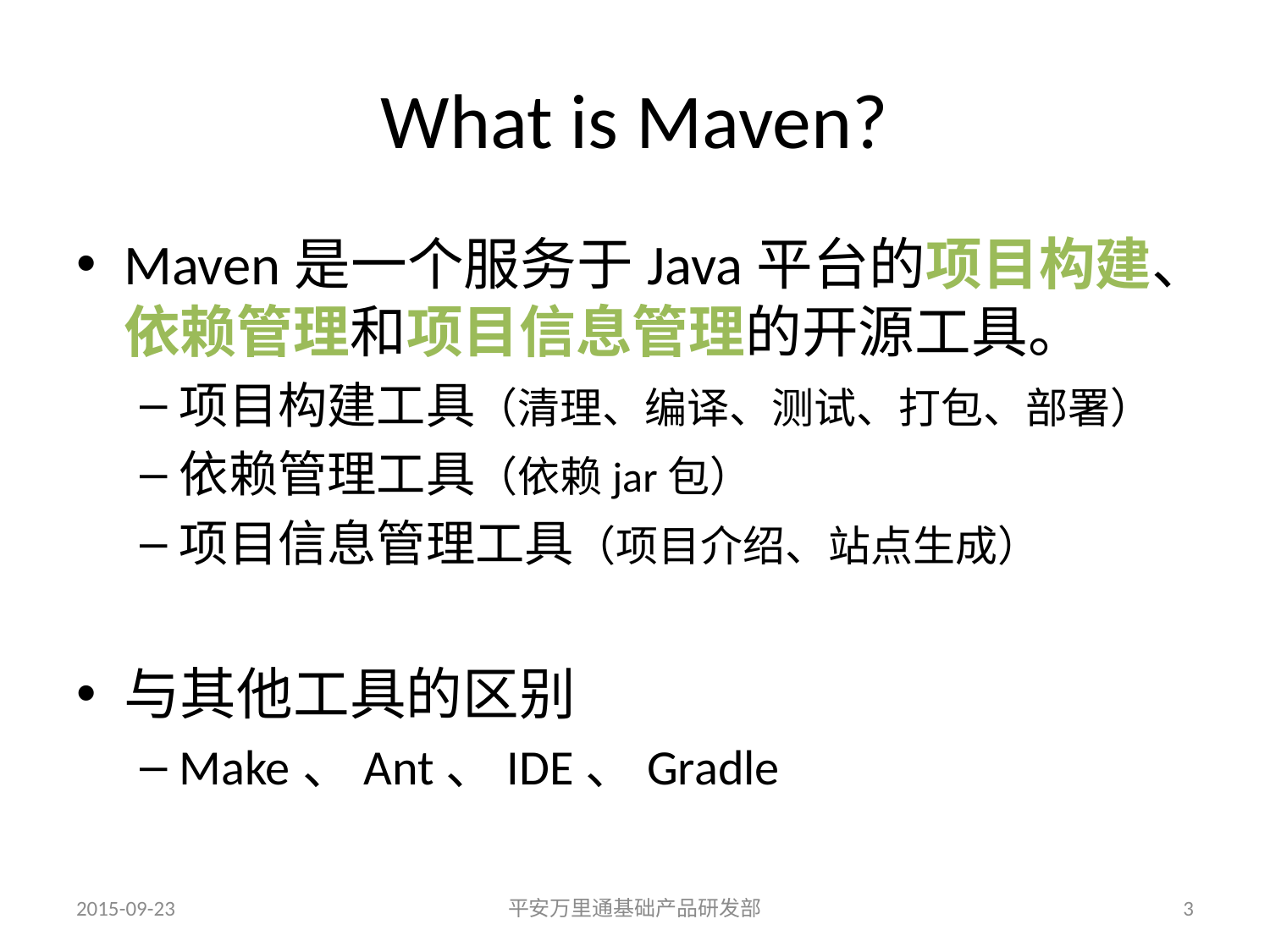

# What is Maven?
Maven是一个服务于Java平台的项目构建、依赖管理和项目信息管理的开源工具。
项目构建工具（清理、编译、测试、打包、部署）
依赖管理工具（依赖jar包）
项目信息管理工具（项目介绍、站点生成）

与其他工具的区别
Make、Ant、IDE、Gradle
2015-09-23
平安万里通基础产品研发部
3